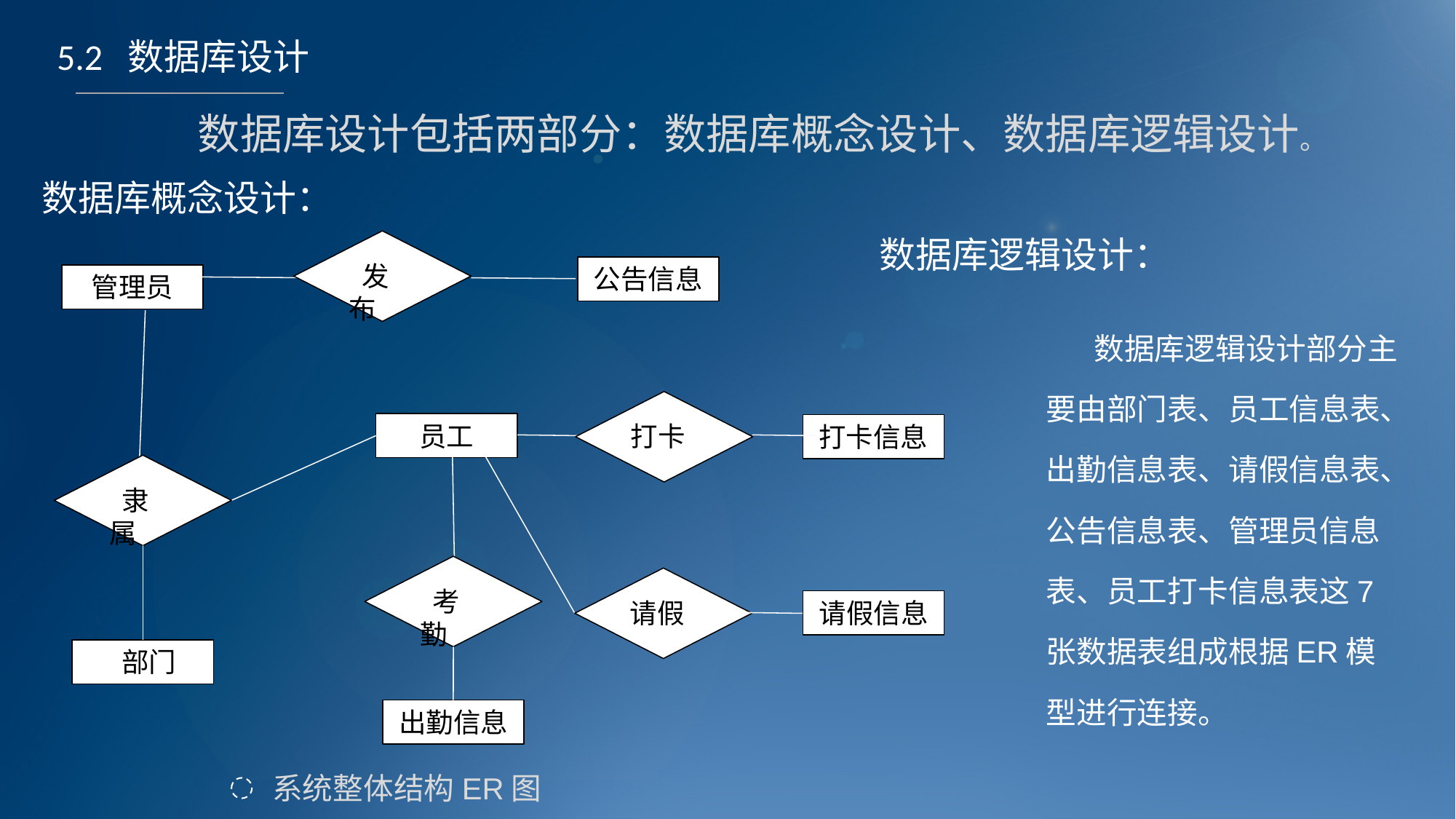

5.2  数据库设计
       数据库设计包括两部分：数据库概念设计、数据库逻辑设计。

数据库概念设计：
数据库逻辑设计：
 发布
公告信息
管理员
      数据库逻辑设计部分主要由部门表、员工信息表、出勤信息表、请假信息表、公告信息表、管理员信息表、员工打卡信息表这7张数据表组成根据ER模型进行连接。
打卡
员工
打卡信息
 隶属
 考勤
请假
请假信息
 部门
出勤信息
系统整体结构ER图